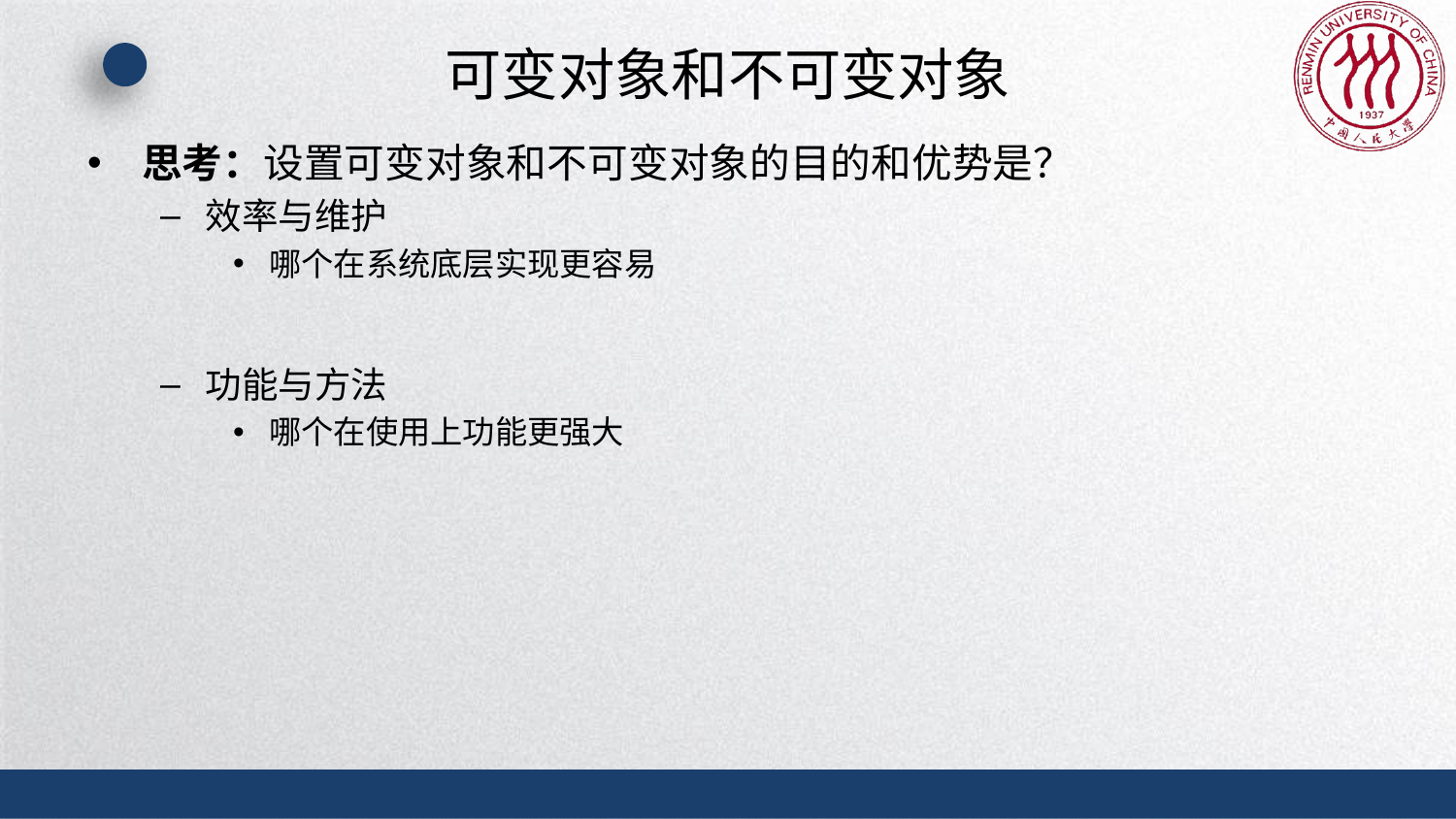

# 可变对象和不可变对象
思考：设置可变对象和不可变对象的目的和优势是？
效率与维护
哪个在系统底层实现更容易

功能与方法
哪个在使用上功能更强大